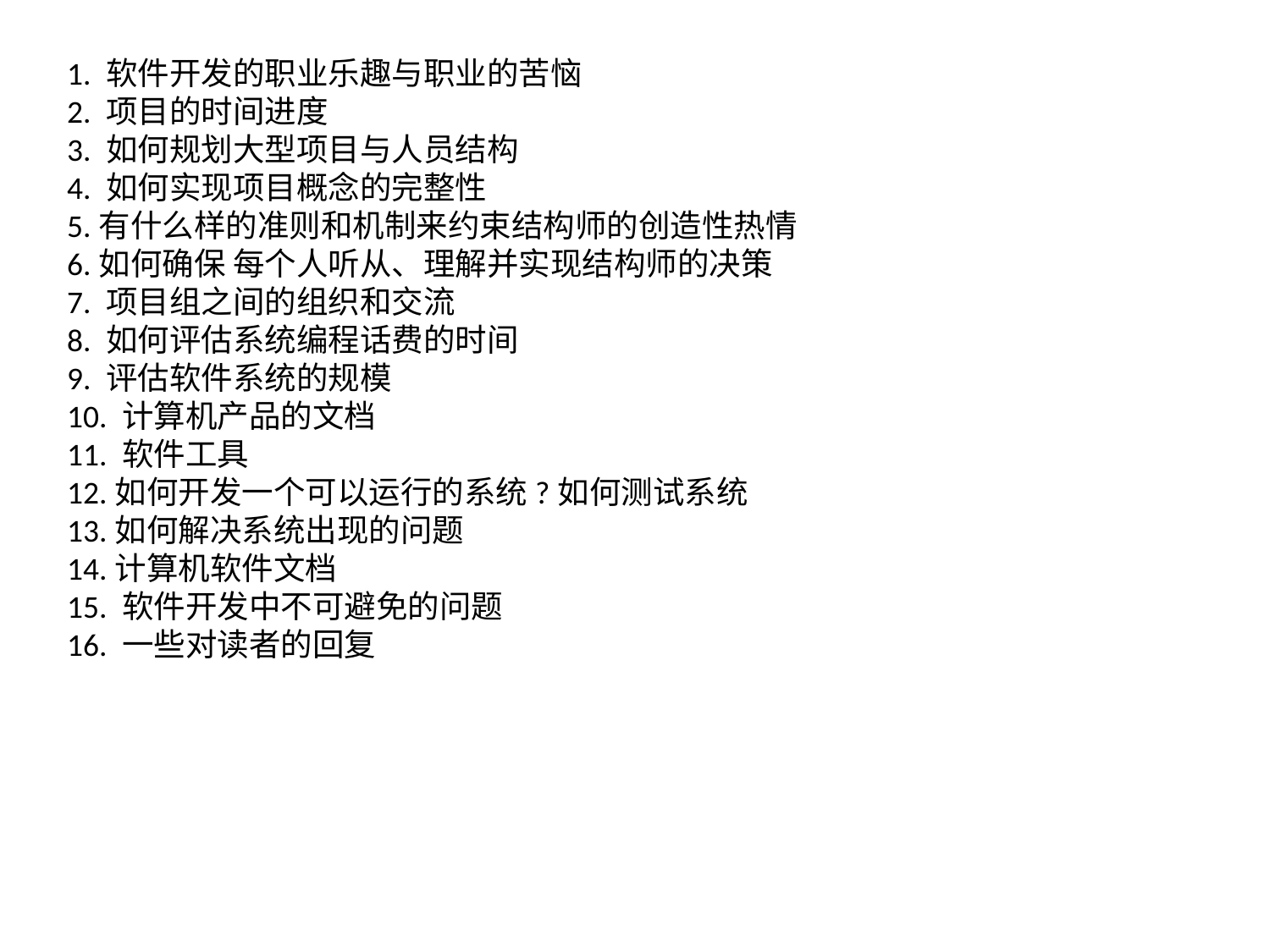

1. 软件开发的职业乐趣与职业的苦恼
2. 项目的时间进度
3. 如何规划大型项目与人员结构
4. 如何实现项目概念的完整性
5.有什么样的准则和机制来约束结构师的创造性热情
6.如何确保 每个人听从、理解并实现结构师的决策
7. 项目组之间的组织和交流
8. 如何评估系统编程话费的时间
9. 评估软件系统的规模
10. 计算机产品的文档
11. 软件工具
12.如何开发一个可以运行的系统?如何测试系统
13.如何解决系统出现的问题
14.计算机软件文档
15. 软件开发中不可避免的问题
16. 一些对读者的回复